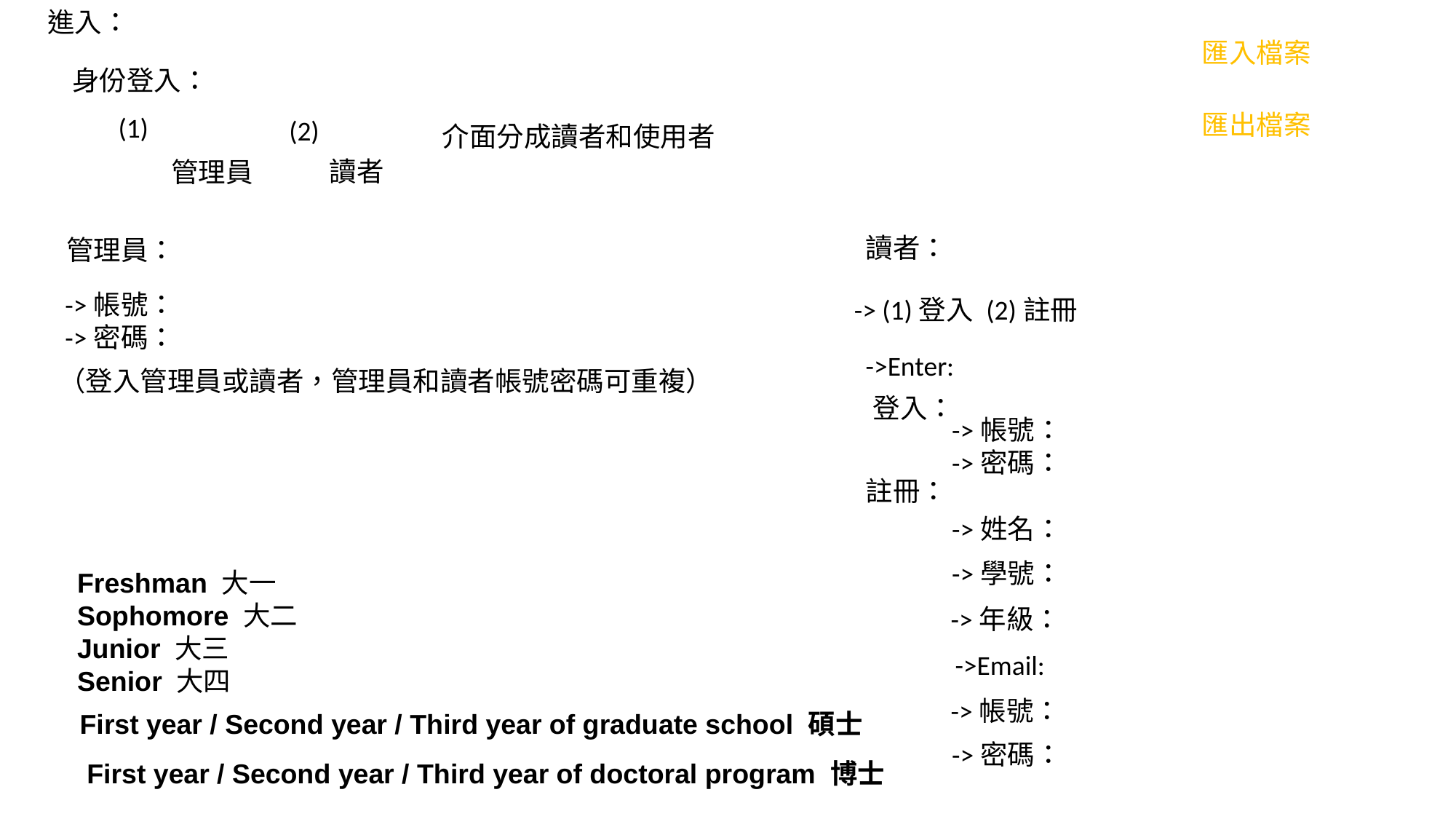

進入：
匯入檔案
身份登入：
匯出檔案
(1)
(2)
介面分成讀者和使用者
讀者
管理員
讀者：
管理員：
->帳號：
->密碼：
-> (1)登入 (2)註冊
->Enter:
（登入管理員或讀者，管理員和讀者帳號密碼可重複）
登入：
->帳號：
->密碼：
註冊：
->姓名：
->學號：
Freshman 大一
Sophomore 大二
Junior 大三
Senior 大四
->年級：
->Email:
->帳號：
First year / Second year / Third year of graduate school 碩士
->密碼：
First year / Second year / Third year of doctoral program 博士